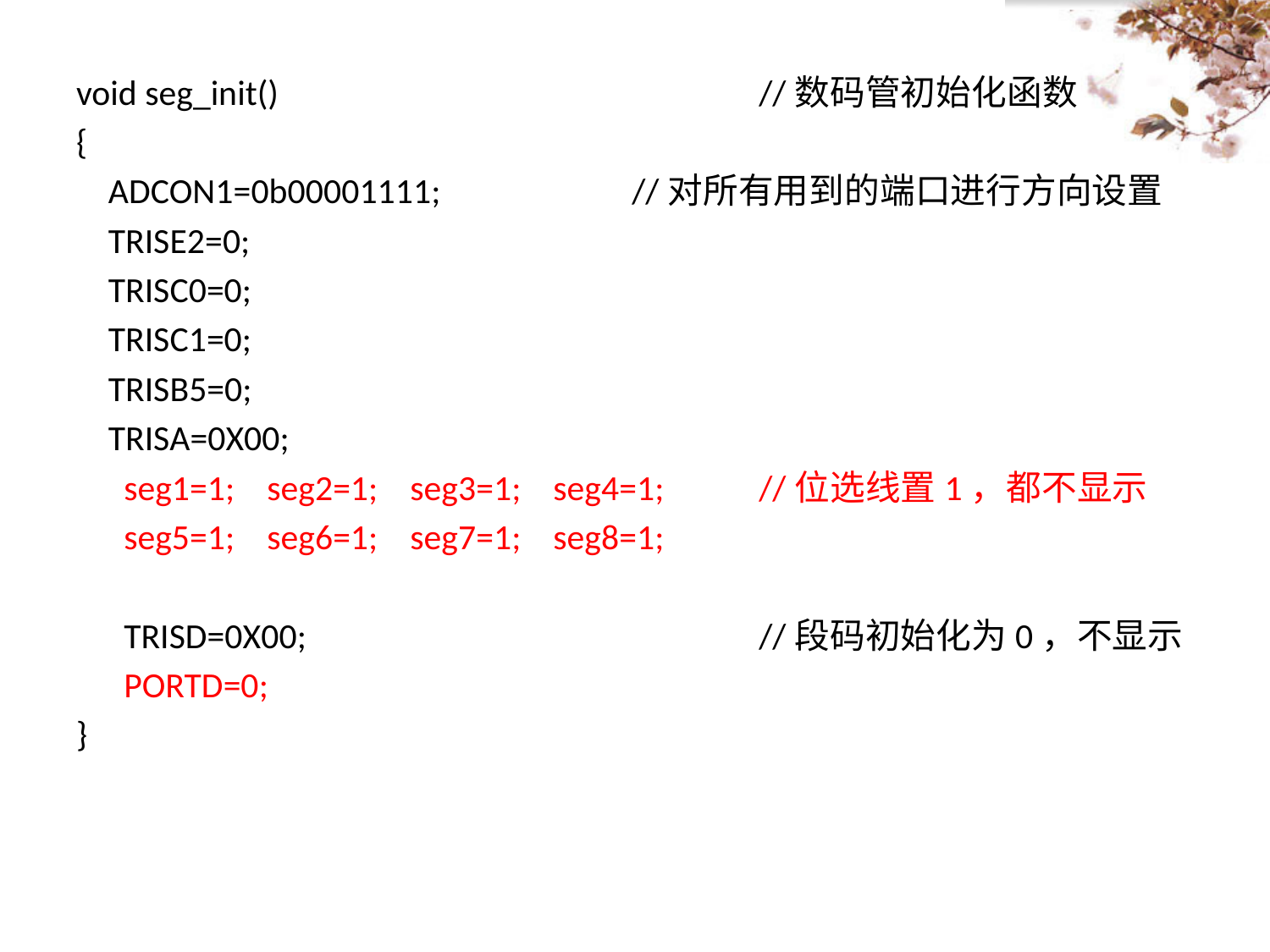

# void seg_init()				//数码管初始化函数
{
    ADCON1=0b00001111;		//对所有用到的端口进行方向设置
    TRISE2=0;
    TRISC0=0;
    TRISC1=0;
    TRISB5=0;
    TRISA=0X00;
	seg1=1;    seg2=1;    seg3=1;    seg4=1; 	//位选线置1，都不显示
   	seg5=1;    seg6=1;    seg7=1;    seg8=1;

   	TRISD=0X00;				//段码初始化为0，不显示
	PORTD=0;
}